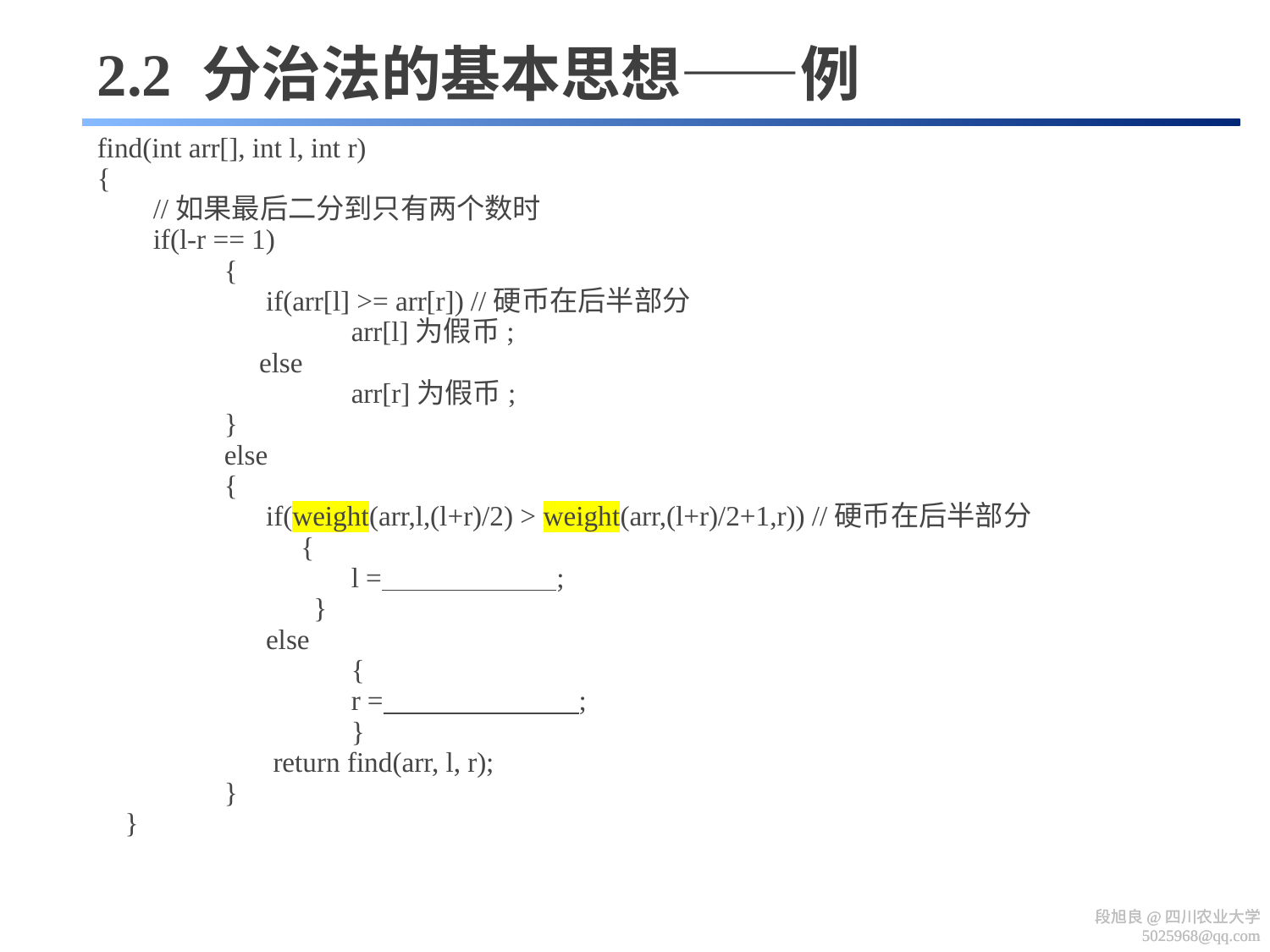

# 2.2 分治法的基本思想——例
find(int arr[], int l, int r)
{
        //如果最后二分到只有两个数时
        if(l-r == 1)
	{
	      if(arr[l] >= arr[r]) //硬币在后半部分
		arr[l]为假币;
	     else
		arr[r]为假币;
	}
	else
	{
	      if(weight(arr,l,(l+r)/2) > weight(arr,(l+r)/2+1,r)) //硬币在后半部分
	           {
		l =                         ;
                               }
	      else
		{
		r =                            ;
		}
	       return find(arr, l, r);
	}
    }